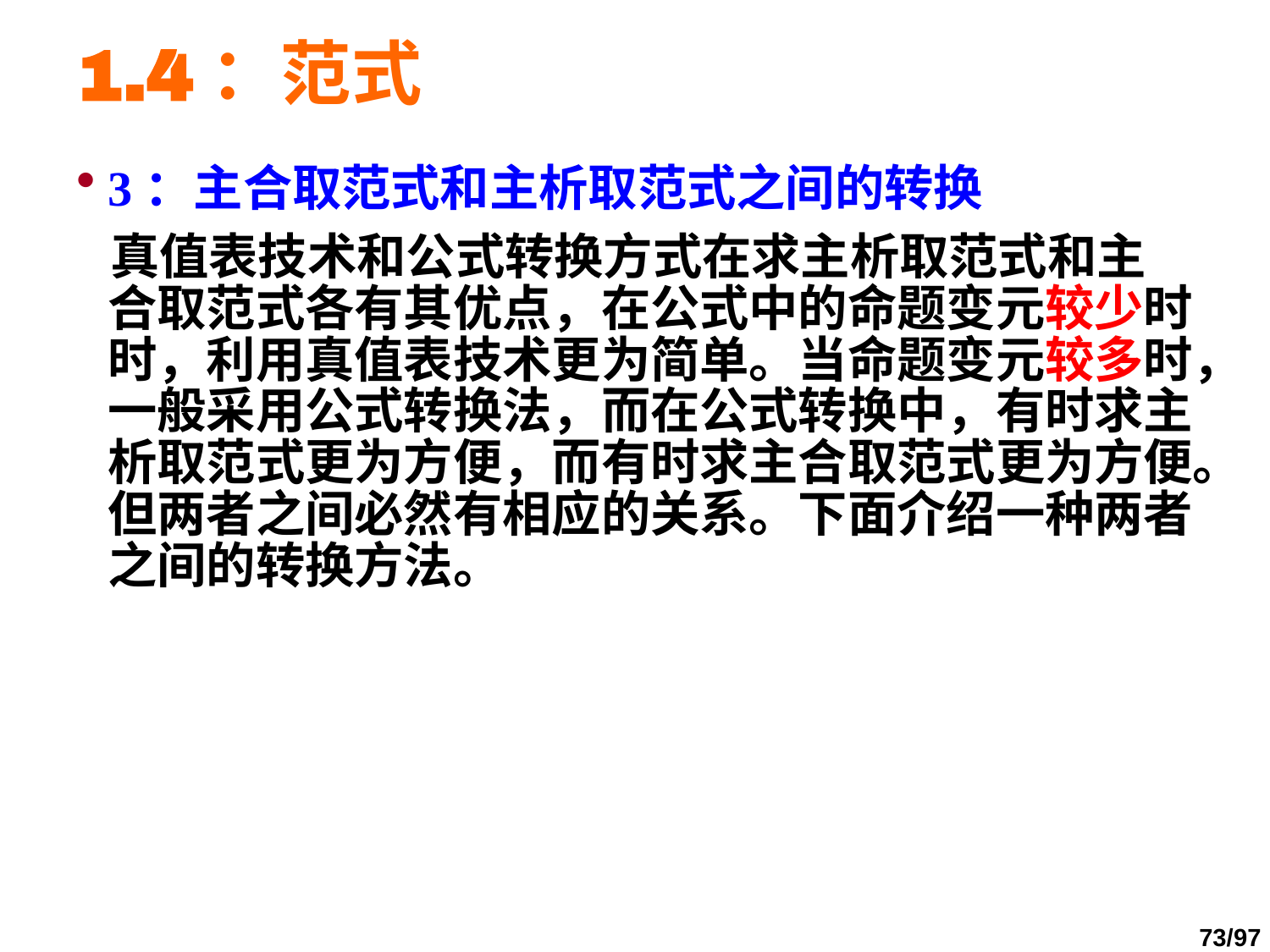

# 1.4：范式
3：主合取范式和主析取范式之间的转换
  真值表技术和公式转换方式在求主析取范式和主合取范式各有其优点，在公式中的命题变元较少时时，利用真值表技术更为简单。当命题变元较多时，一般采用公式转换法，而在公式转换中，有时求主析取范式更为方便，而有时求主合取范式更为方便。但两者之间必然有相应的关系。下面介绍一种两者之间的转换方法。